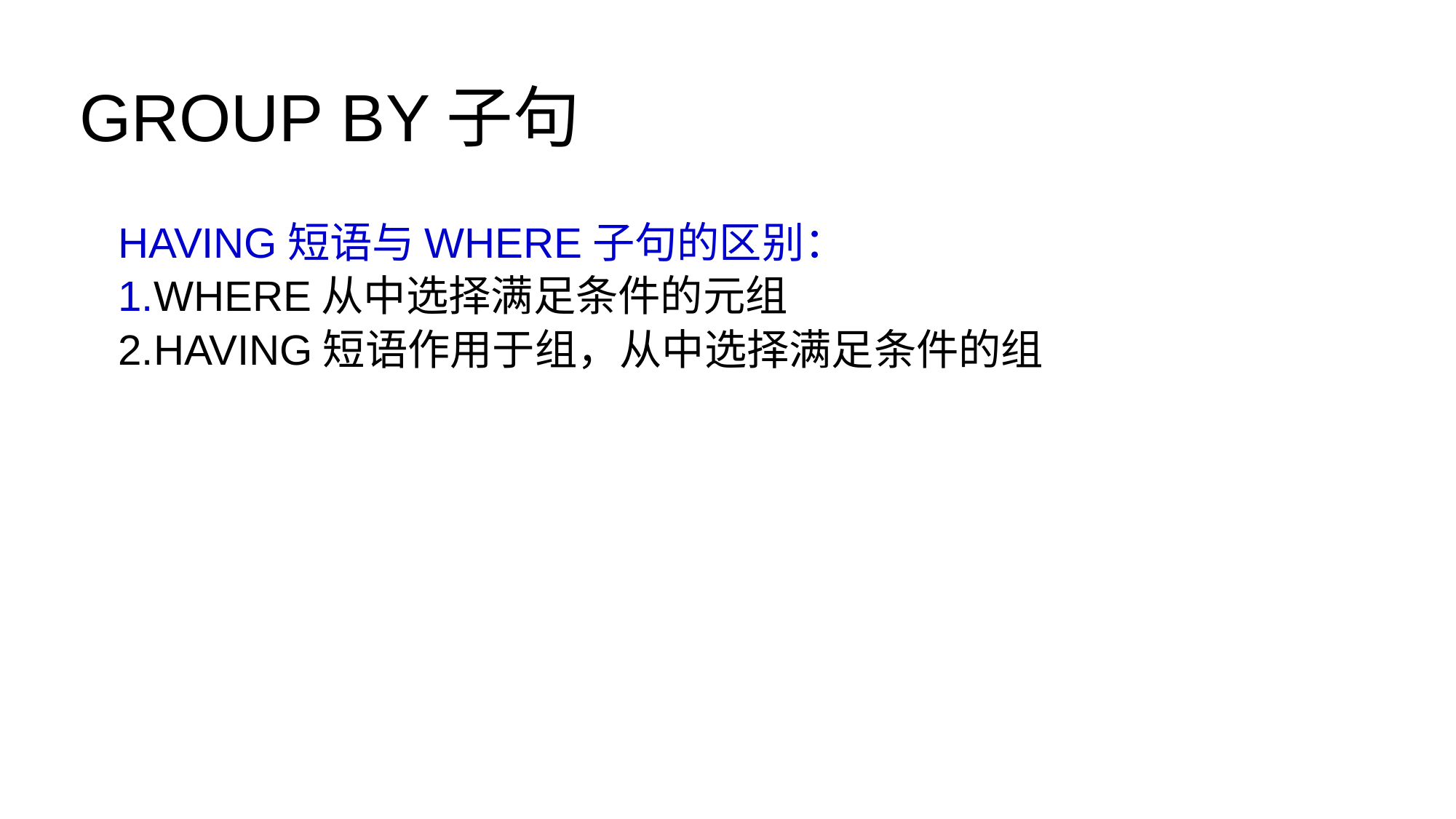

GROUP BY子句
HAVING短语与WHERE子句的区别：
1.WHERE从中选择满足条件的元组
2.HAVING短语作用于组，从中选择满足条件的组